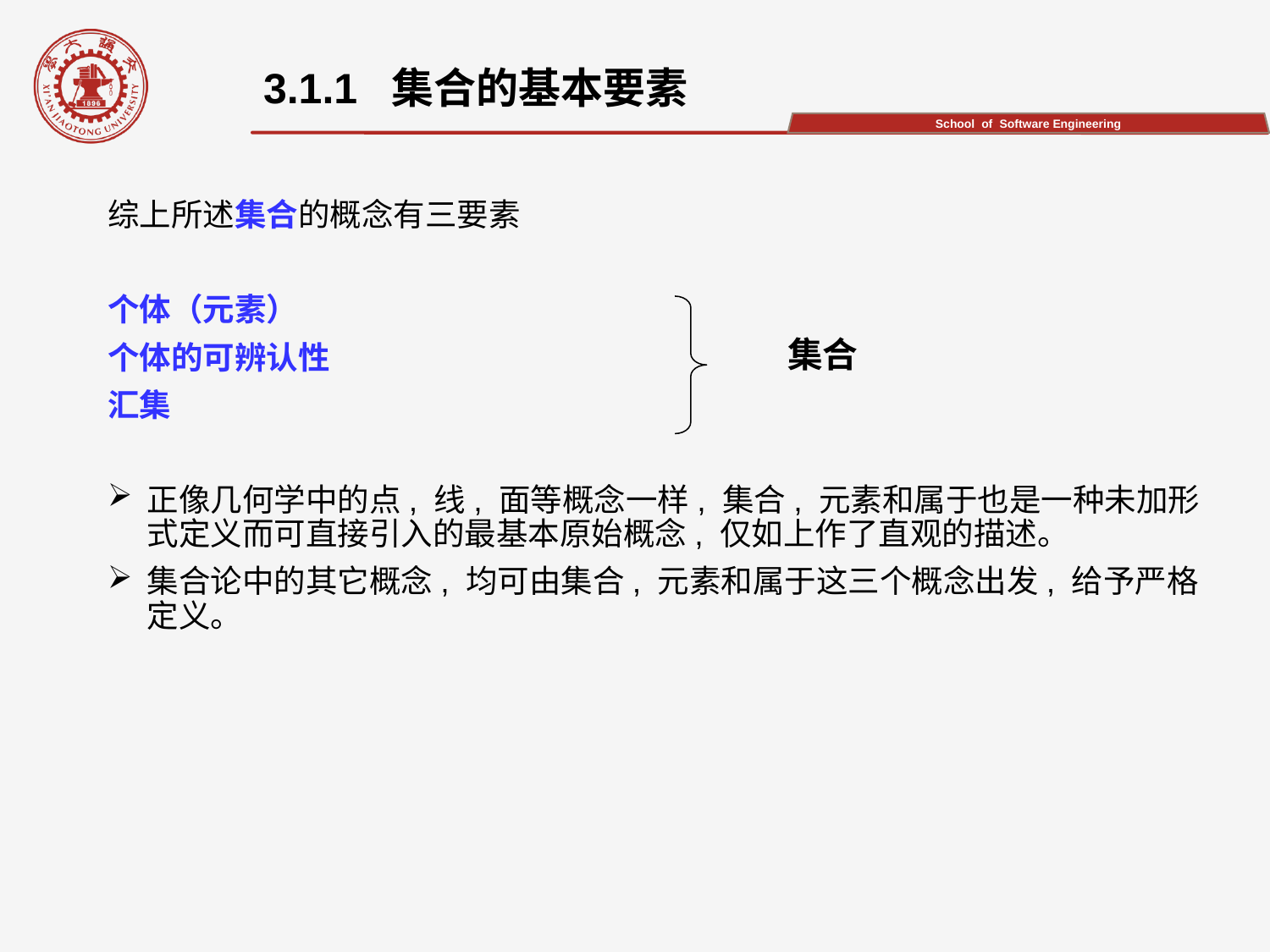

3.1.1  集合的基本要素

综上所述集合的概念有三要素

个体（元素）
个体的可辨认性
汇集

正像几何学中的点, 线, 面等概念一样, 集合, 元素和属于也是一种未加形式定义而可直接引入的最基本原始概念, 仅如上作了直观的描述。
集合论中的其它概念, 均可由集合, 元素和属于这三个概念出发, 给予严格定义。

集合